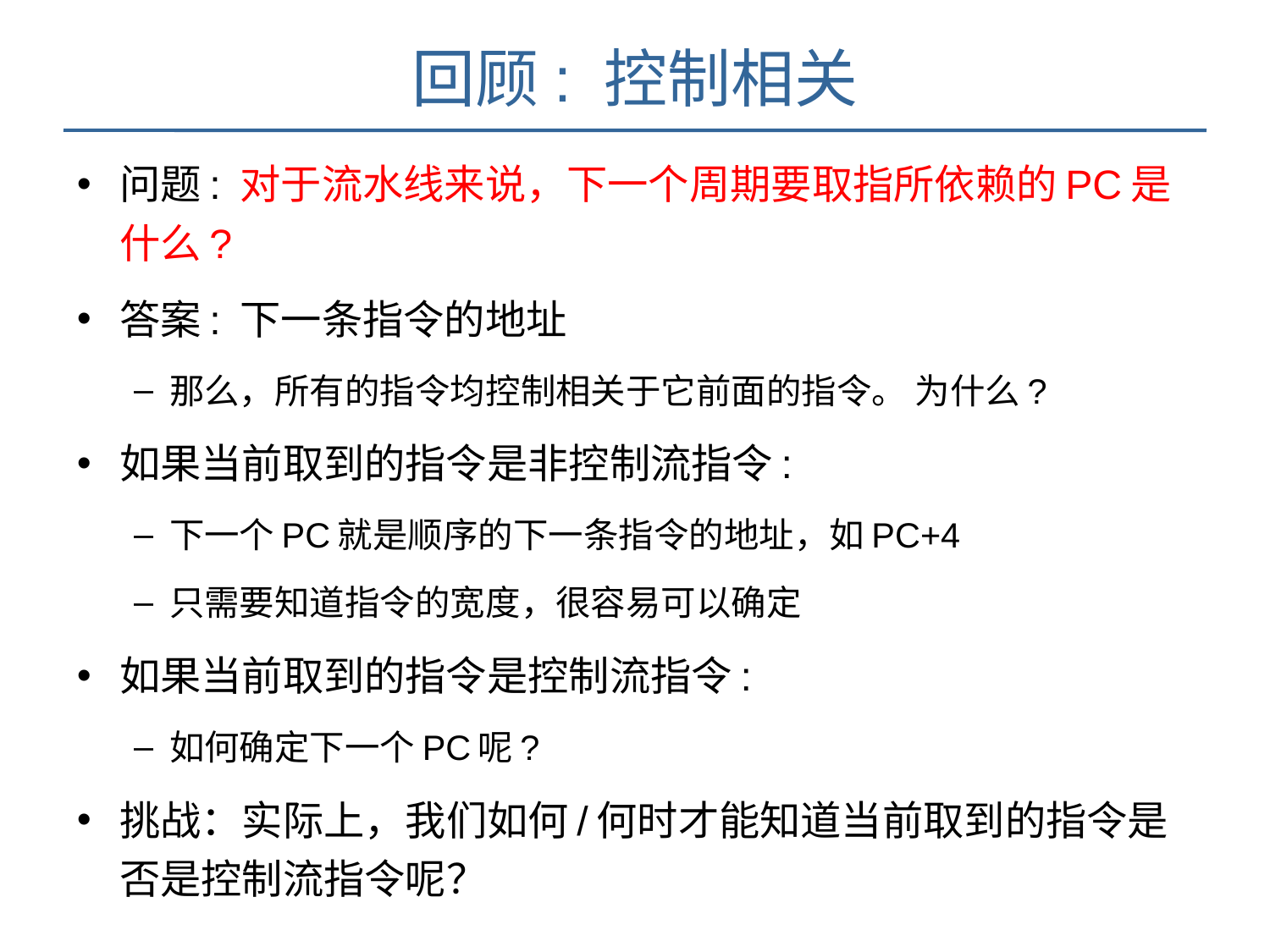

# 回顾: 控制相关
问题: 对于流水线来说，下一个周期要取指所依赖的PC是什么?
答案: 下一条指令的地址
那么，所有的指令均控制相关于它前面的指令。 为什么?
如果当前取到的指令是非控制流指令:
下一个PC就是顺序的下一条指令的地址，如PC+4
只需要知道指令的宽度，很容易可以确定
如果当前取到的指令是控制流指令:
如何确定下一个PC呢?
挑战：实际上，我们如何/何时才能知道当前取到的指令是否是控制流指令呢？